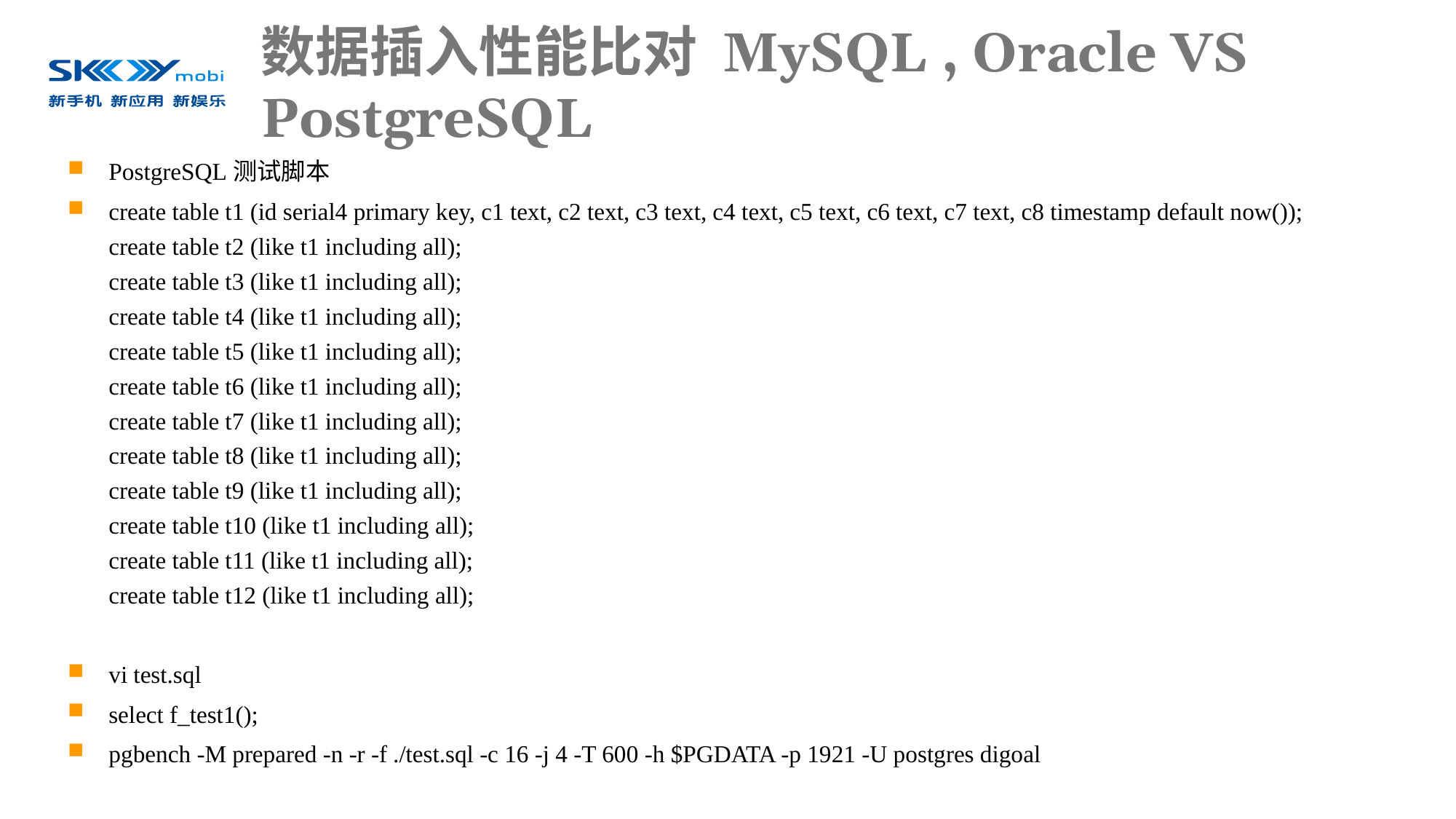

# 数据插入性能比对 MySQL , Oracle VS PostgreSQL
PostgreSQL测试脚本
create table t1 (id serial4 primary key, c1 text, c2 text, c3 text, c4 text, c5 text, c6 text, c7 text, c8 timestamp default now());
create table t2 (like t1 including all);
create table t3 (like t1 including all);
create table t4 (like t1 including all);
create table t5 (like t1 including all);
create table t6 (like t1 including all);
create table t7 (like t1 including all);
create table t8 (like t1 including all);
create table t9 (like t1 including all);
create table t10 (like t1 including all);
create table t11 (like t1 including all);
create table t12 (like t1 including all);

vi test.sql
select f_test1();
pgbench -M prepared -n -r -f ./test.sql -c 16 -j 4 -T 600 -h $PGDATA -p 1921 -U postgres digoal